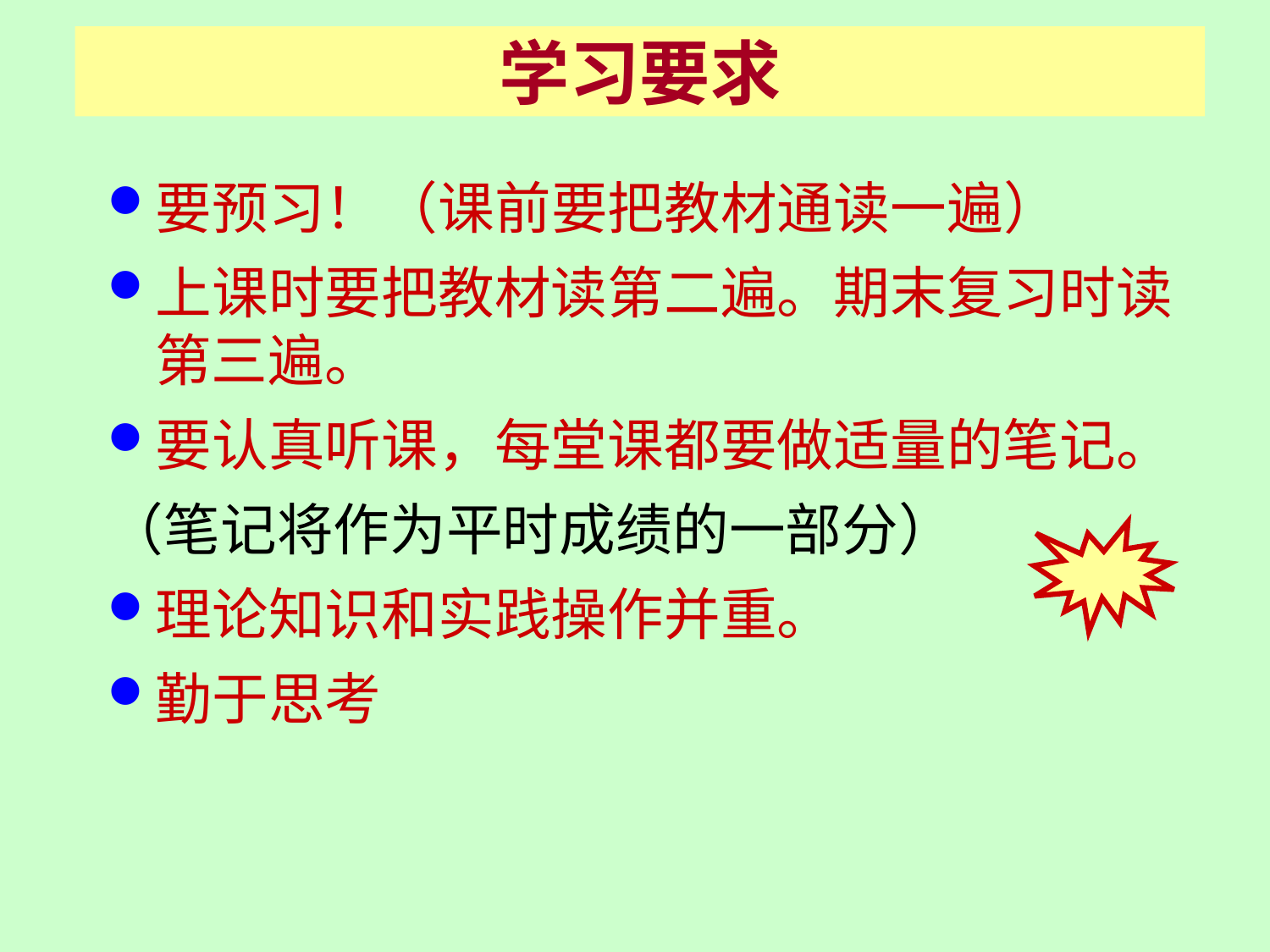

# 学习要求
要预习！（课前要把教材通读一遍）
上课时要把教材读第二遍。期末复习时读第三遍。
要认真听课，每堂课都要做适量的笔记。
（笔记将作为平时成绩的一部分）
理论知识和实践操作并重。
勤于思考

16